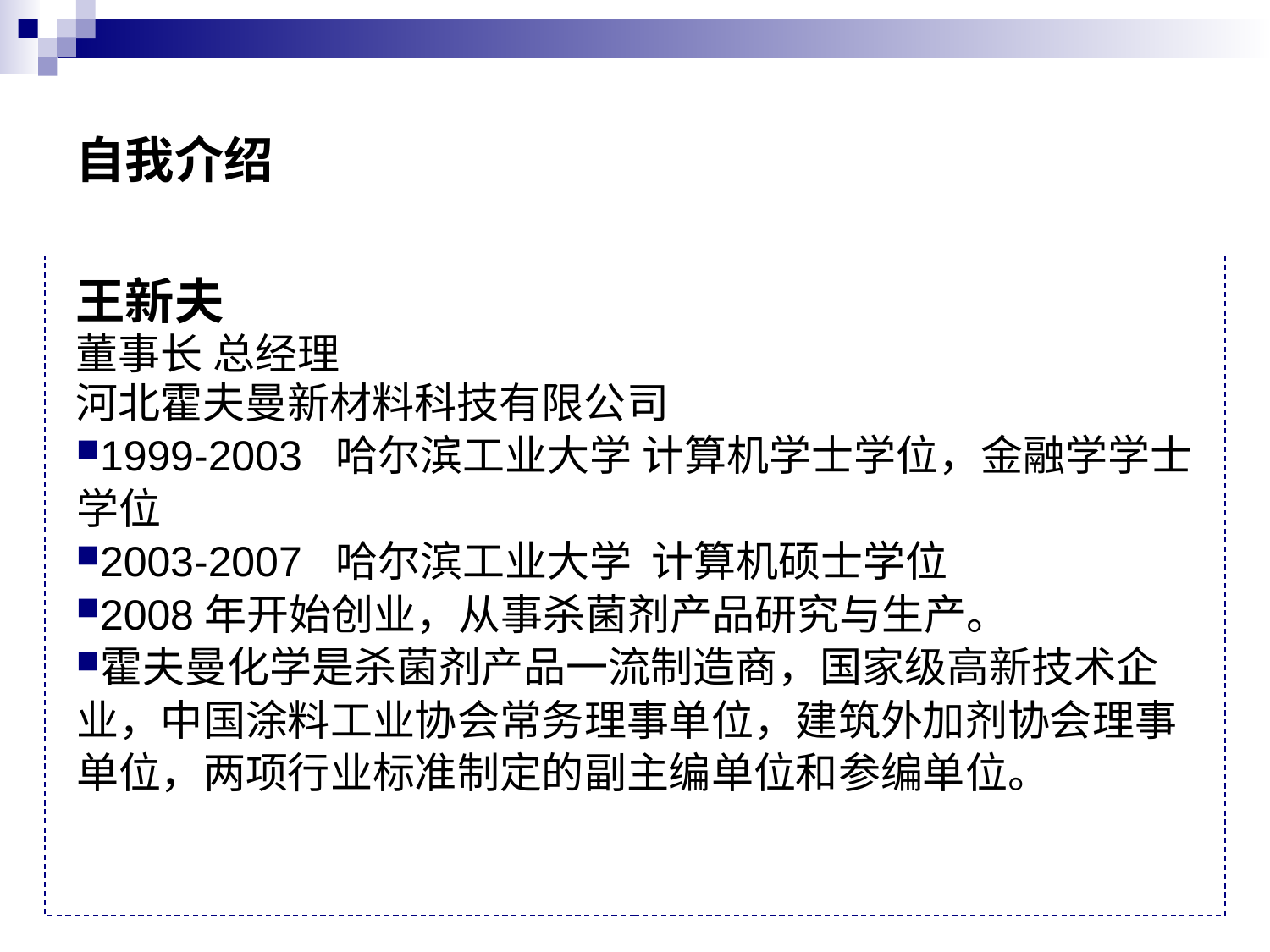

# 自我介绍

王新夫
董事长 总经理
河北霍夫曼新材料科技有限公司
1999-2003  哈尔滨工业大学 计算机学士学位，金融学学士学位
2003-2007  哈尔滨工业大学  计算机硕士学位
2008年开始创业，从事杀菌剂产品研究与生产。
霍夫曼化学是杀菌剂产品一流制造商，国家级高新技术企业，中国涂料工业协会常务理事单位，建筑外加剂协会理事单位，两项行业标准制定的副主编单位和参编单位。